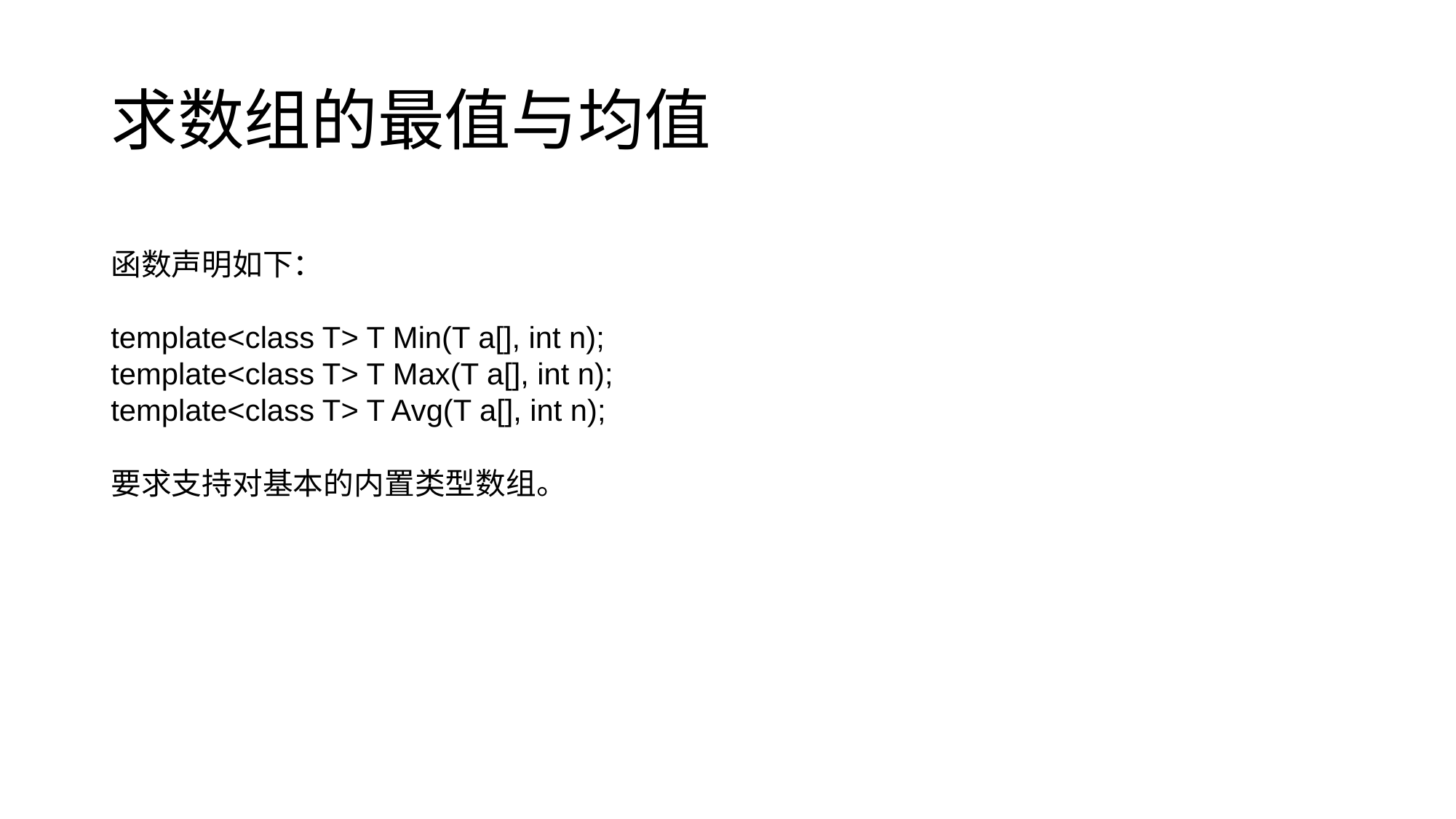

# 求数组的最值与均值
函数声明如下：

template<class T> T Min(T a[], int n);
template<class T> T Max(T a[], int n);
template<class T> T Avg(T a[], int n);

要求支持对基本的内置类型数组。